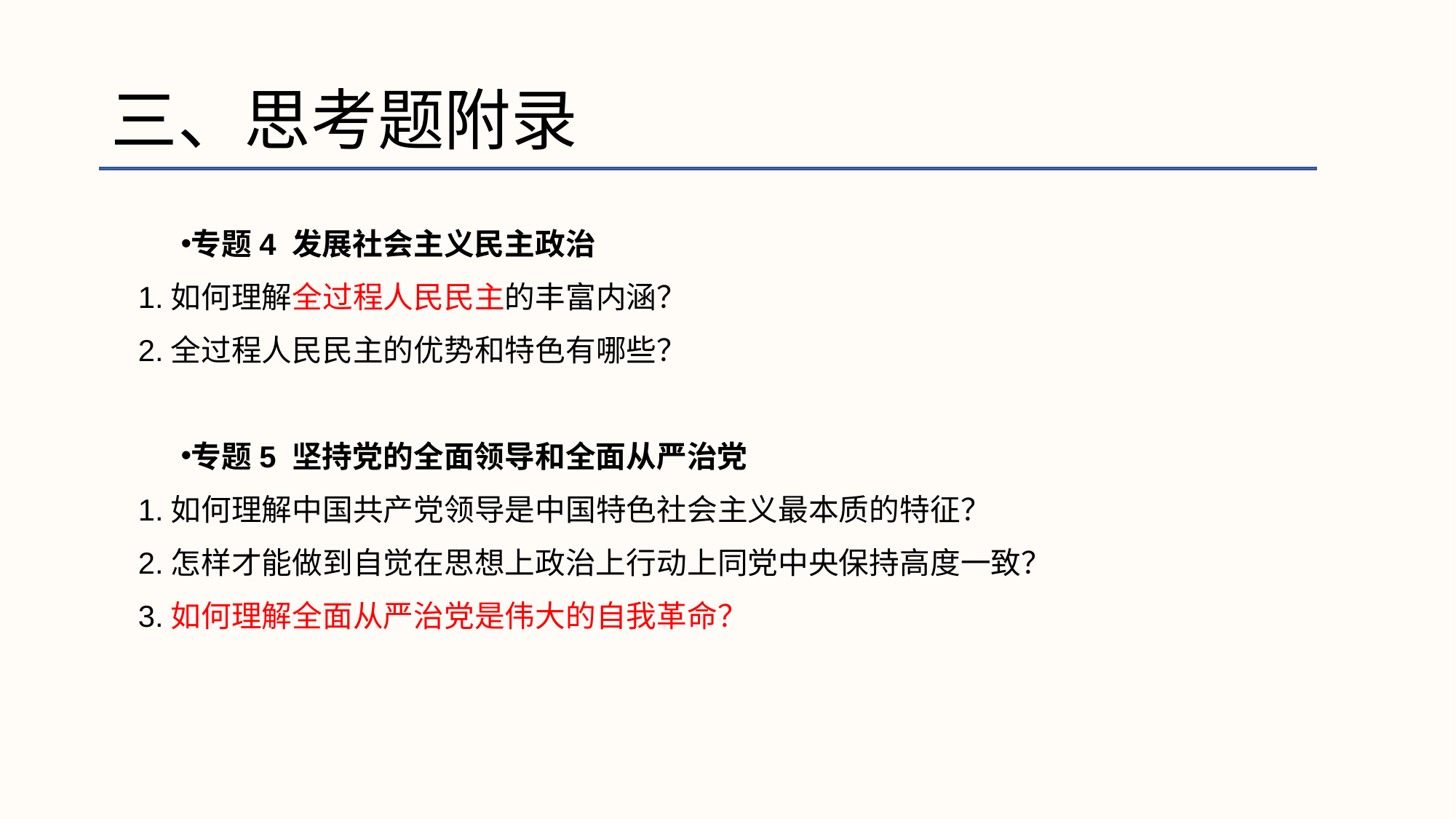

# 三、思考题附录

专题4 发展社会主义民主政治
1.如何理解全过程人民民主的丰富内涵？
2.全过程人民民主的优势和特色有哪些？

专题5 坚持党的全面领导和全面从严治党
1.如何理解中国共产党领导是中国特色社会主义最本质的特征？
2.怎样才能做到自觉在思想上政治上行动上同党中央保持高度一致？
3.如何理解全面从严治党是伟大的自我革命？